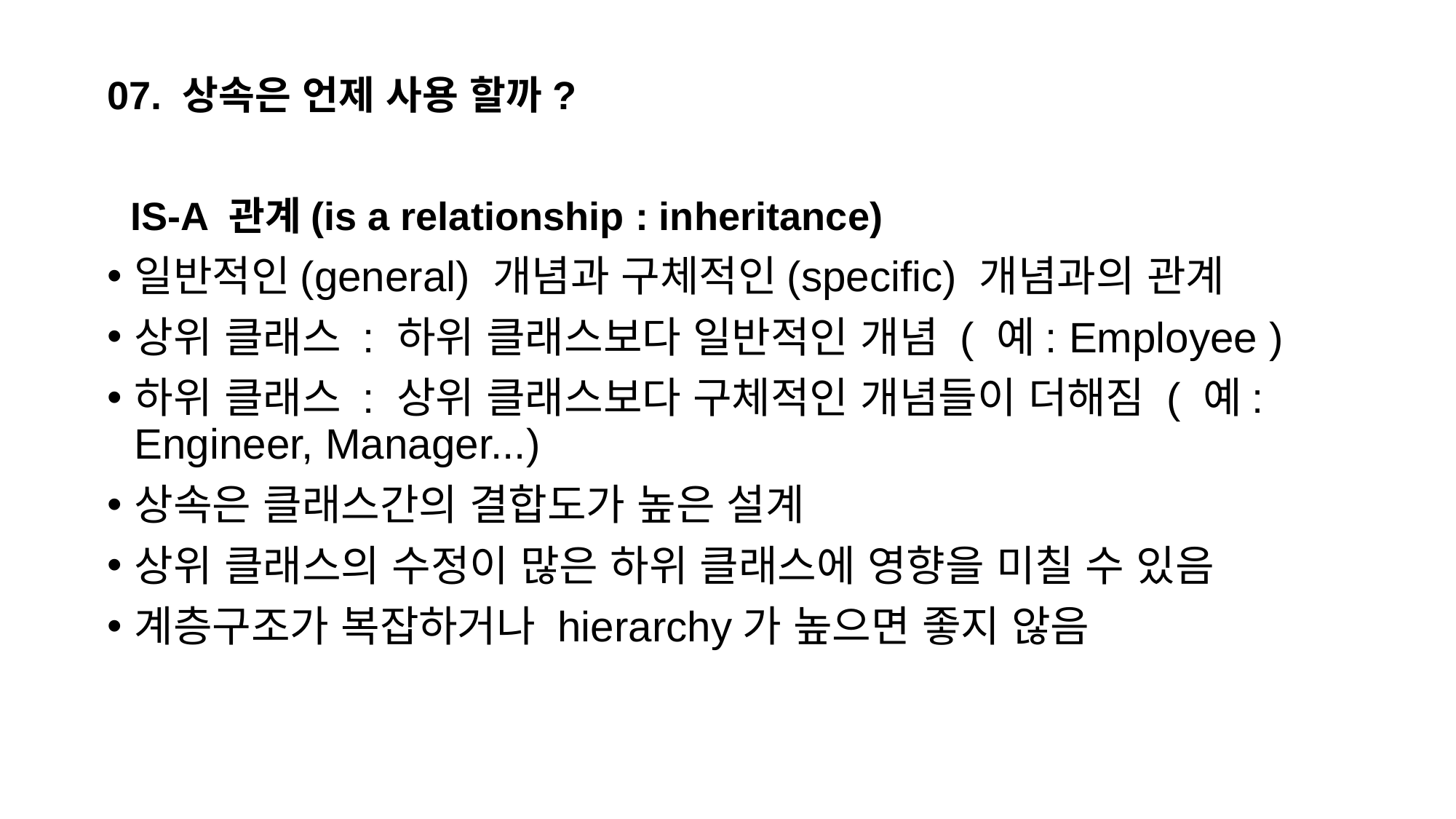

07. 상속은 언제 사용 할까?

  IS-A 관계(is a relationship : inheritance)
일반적인(general) 개념과 구체적인(specific) 개념과의 관계
상위 클래스 : 하위 클래스보다 일반적인 개념 ( 예: Employee )
하위 클래스 : 상위 클래스보다 구체적인 개념들이 더해짐 ( 예: Engineer, Manager...)
상속은 클래스간의 결합도가 높은 설계
상위 클래스의 수정이 많은 하위 클래스에 영향을 미칠 수 있음
계층구조가 복잡하거나 hierarchy가 높으면 좋지 않음